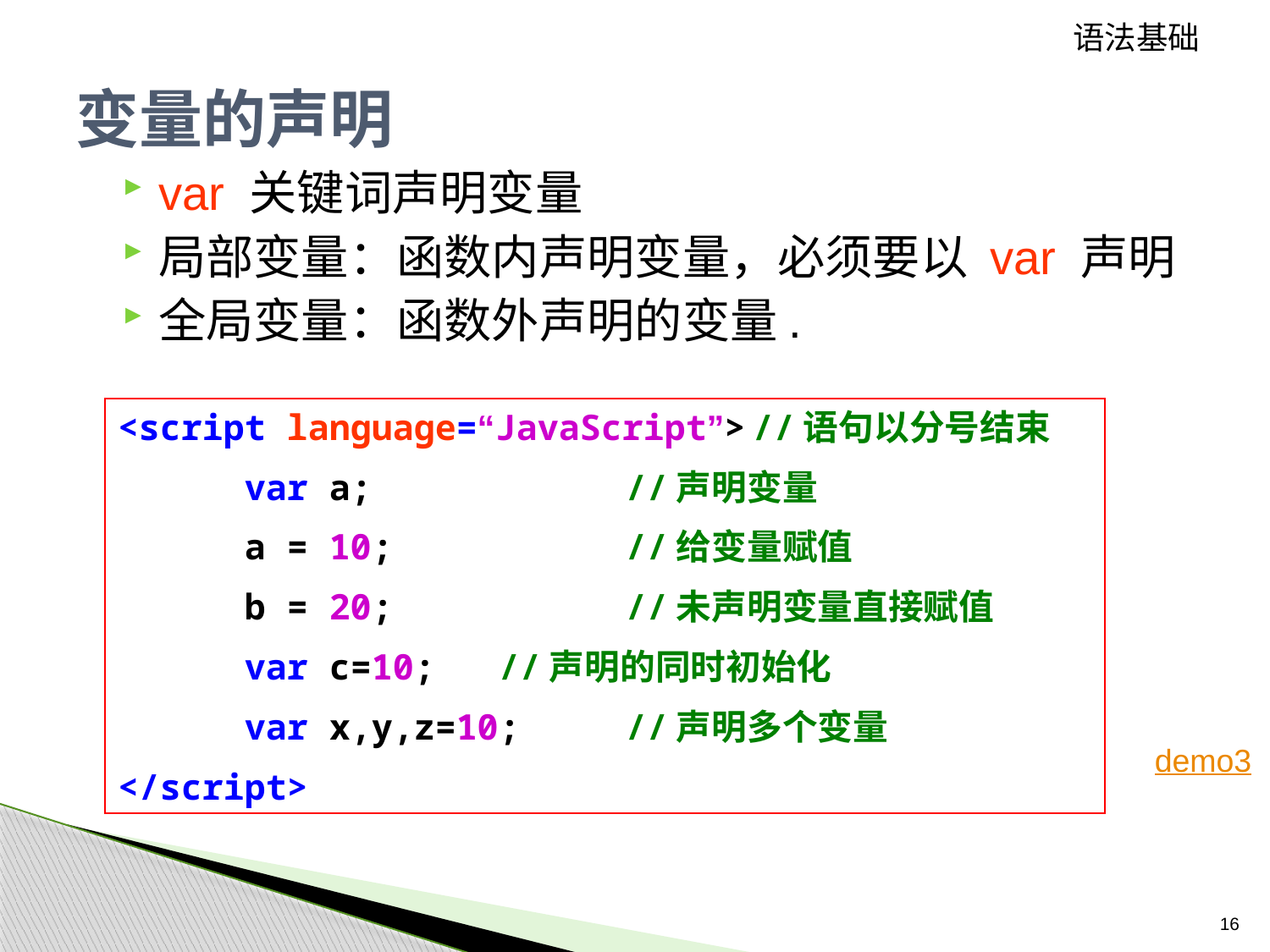

语法基础
# 变量的声明
var 关键词声明变量
局部变量：函数内声明变量，必须要以 var 声明
全局变量：函数外声明的变量.
<script language=“JavaScript”>	//语句以分号结束
	var a;		//声明变量
	a = 10;		//给变量赋值
	b = 20;		//未声明变量直接赋值
	var c=10;	//声明的同时初始化
	var x,y,z=10;	//声明多个变量
</script>
demo3
16